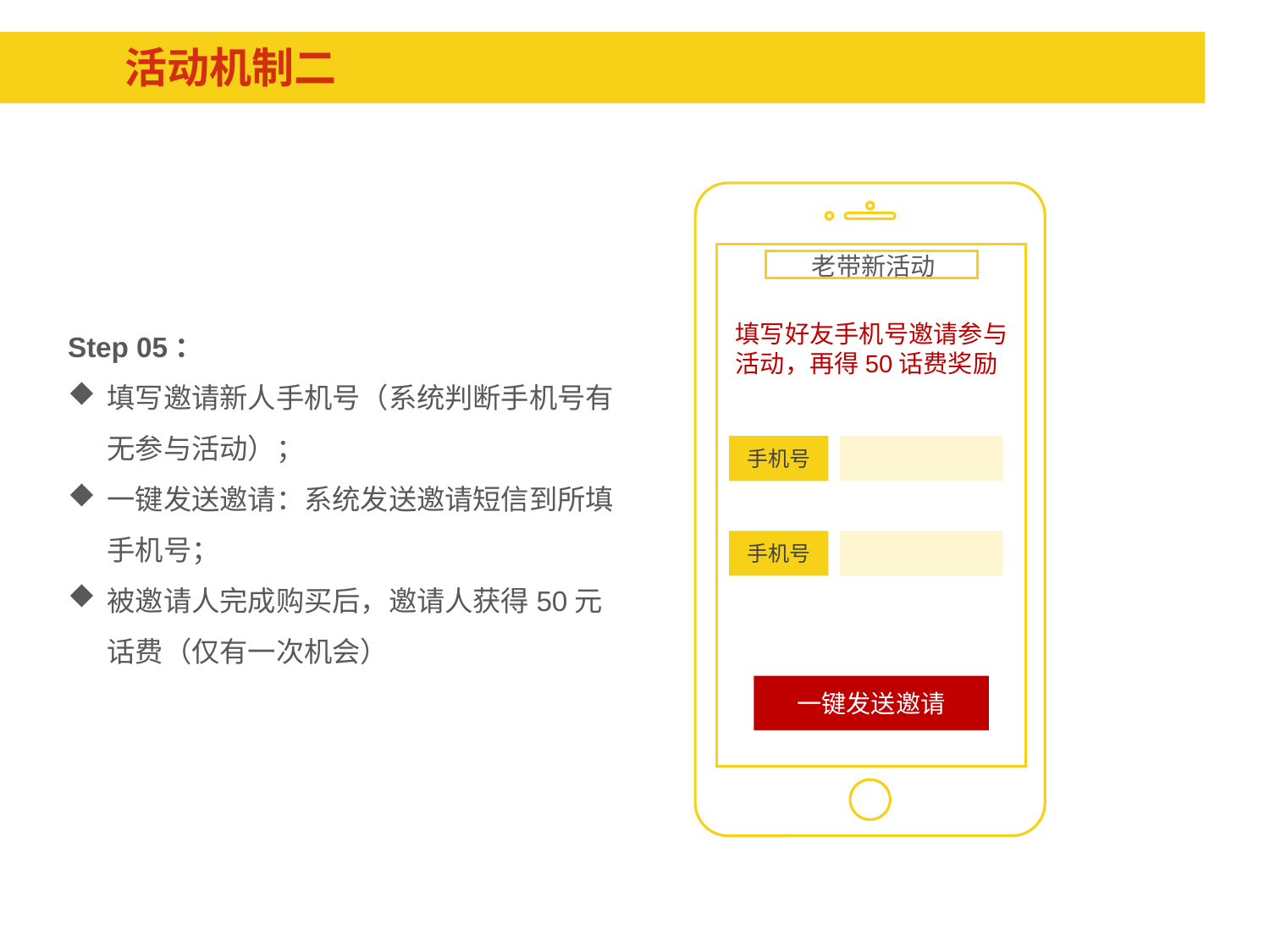

# 活动机制二

Scan Promotion QR Code

老带新活动
Step 05：
填写邀请新人手机号（系统判断手机号有无参与活动）；
一键发送邀请：系统发送邀请短信到所填手机号；
被邀请人完成购买后，邀请人获得50元话费（仅有一次机会）
填写好友手机号邀请参与活动，再得50话费奖励
手机号

手机号

一键发送邀请